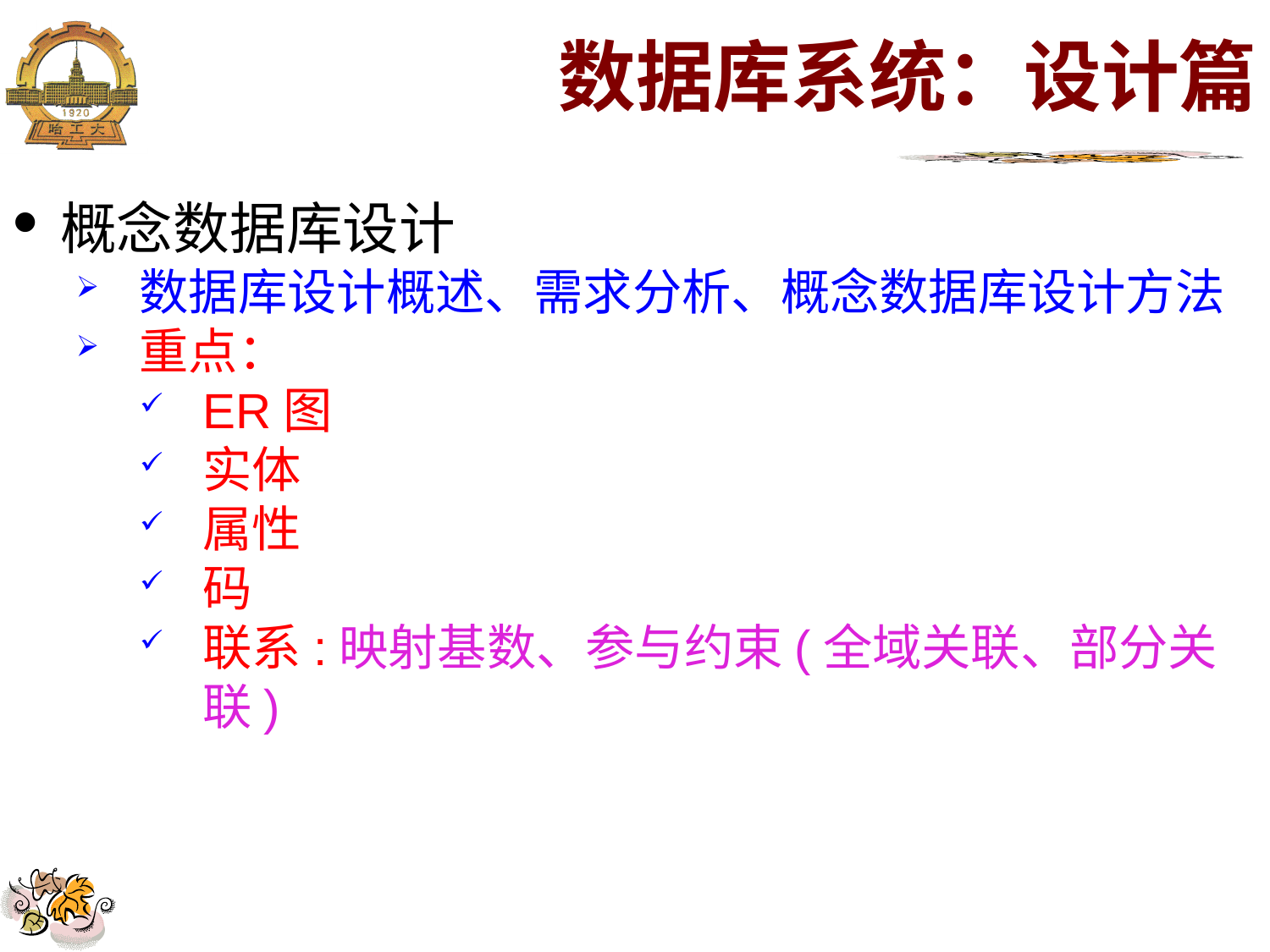

数据库系统：设计篇
概念数据库设计
数据库设计概述、需求分析、概念数据库设计方法
重点：
ER图
实体
属性
码
联系:映射基数、参与约束(全域关联、部分关联)